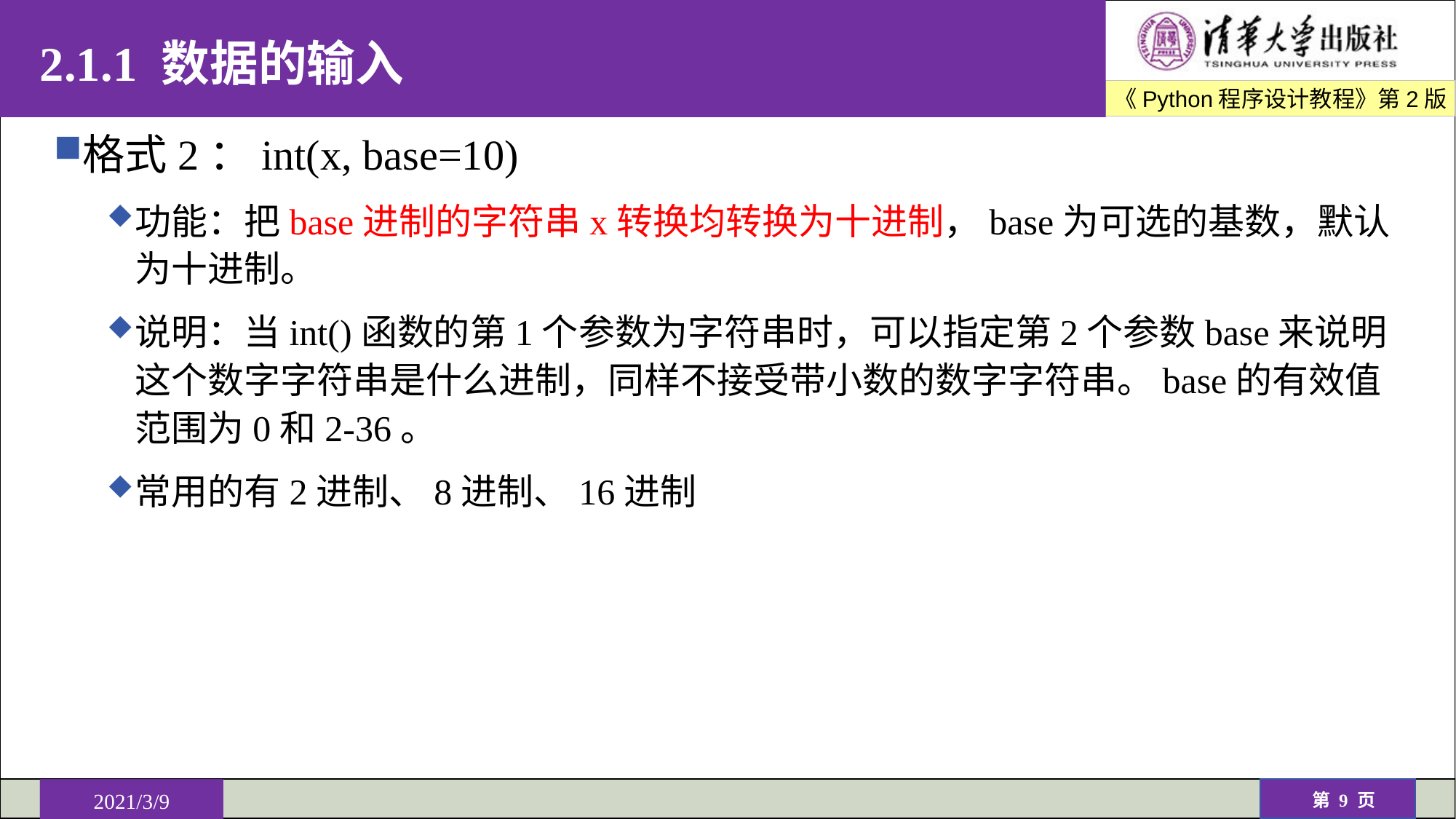

# 2.1.1 数据的输入
格式2：int(x, base=10)
功能：把base进制的字符串x转换均转换为十进制，base为可选的基数，默认为十进制。
说明：当int()函数的第1个参数为字符串时，可以指定第2个参数base来说明这个数字字符串是什么进制，同样不接受带小数的数字字符串。base的有效值范围为0和2-36。
常用的有2进制、8进制、16进制